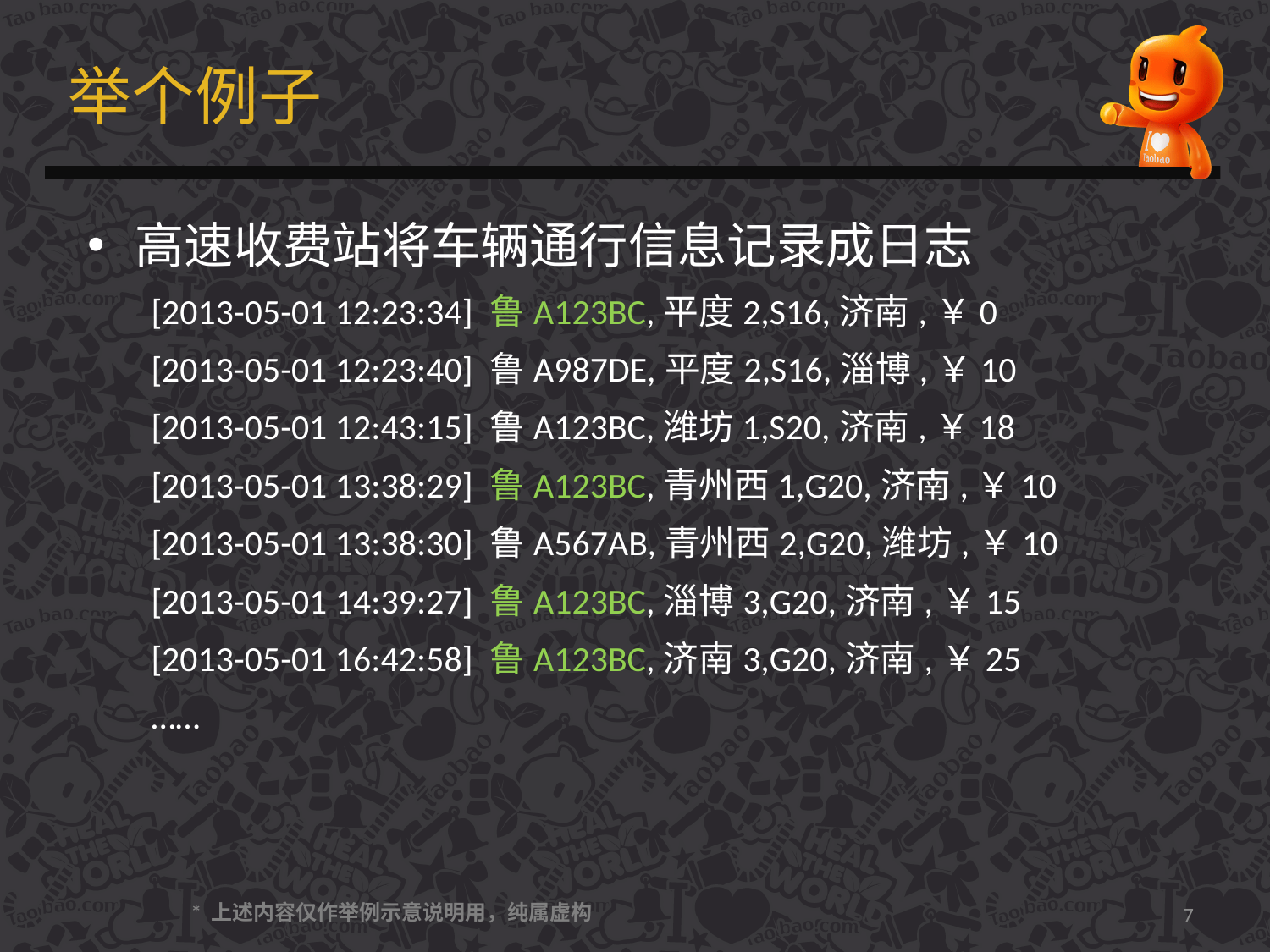

# 举个例子
高速收费站将车辆通行信息记录成日志
[2013-05-01 12:23:34] 鲁A123BC,平度2,S16,济南,￥0
[2013-05-01 12:23:40] 鲁A987DE,平度2,S16,淄博,￥10
[2013-05-01 12:43:15] 鲁A123BC,潍坊1,S20,济南,￥18
[2013-05-01 13:38:29] 鲁A123BC,青州西1,G20,济南,￥10
[2013-05-01 13:38:30] 鲁A567AB,青州西2,G20,潍坊,￥10
[2013-05-01 14:39:27] 鲁A123BC,淄博3,G20,济南,￥15
[2013-05-01 16:42:58] 鲁A123BC,济南3,G20,济南,￥25
……
* 上述内容仅作举例示意说明用，纯属虚构
7